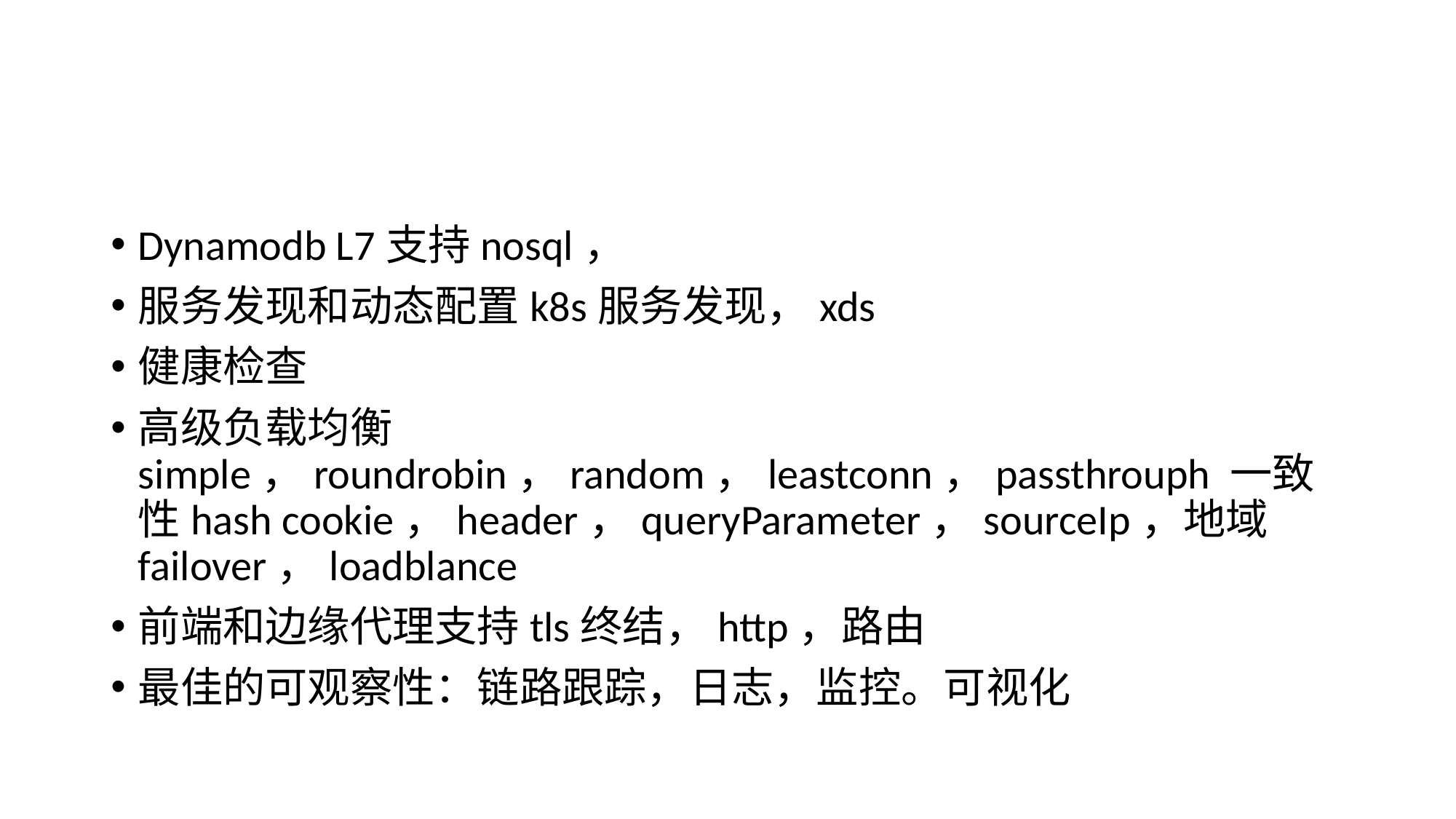

#
Dynamodb L7支持nosql，
服务发现和动态配置k8s服务发现，xds
健康检查
高级负载均衡simple，roundrobin，random，leastconn，passthrouph 一致性hash cookie，header，queryParameter，sourceIp，地域failover，loadblance
前端和边缘代理支持tls终结，http，路由
最佳的可观察性：链路跟踪，日志，监控。可视化